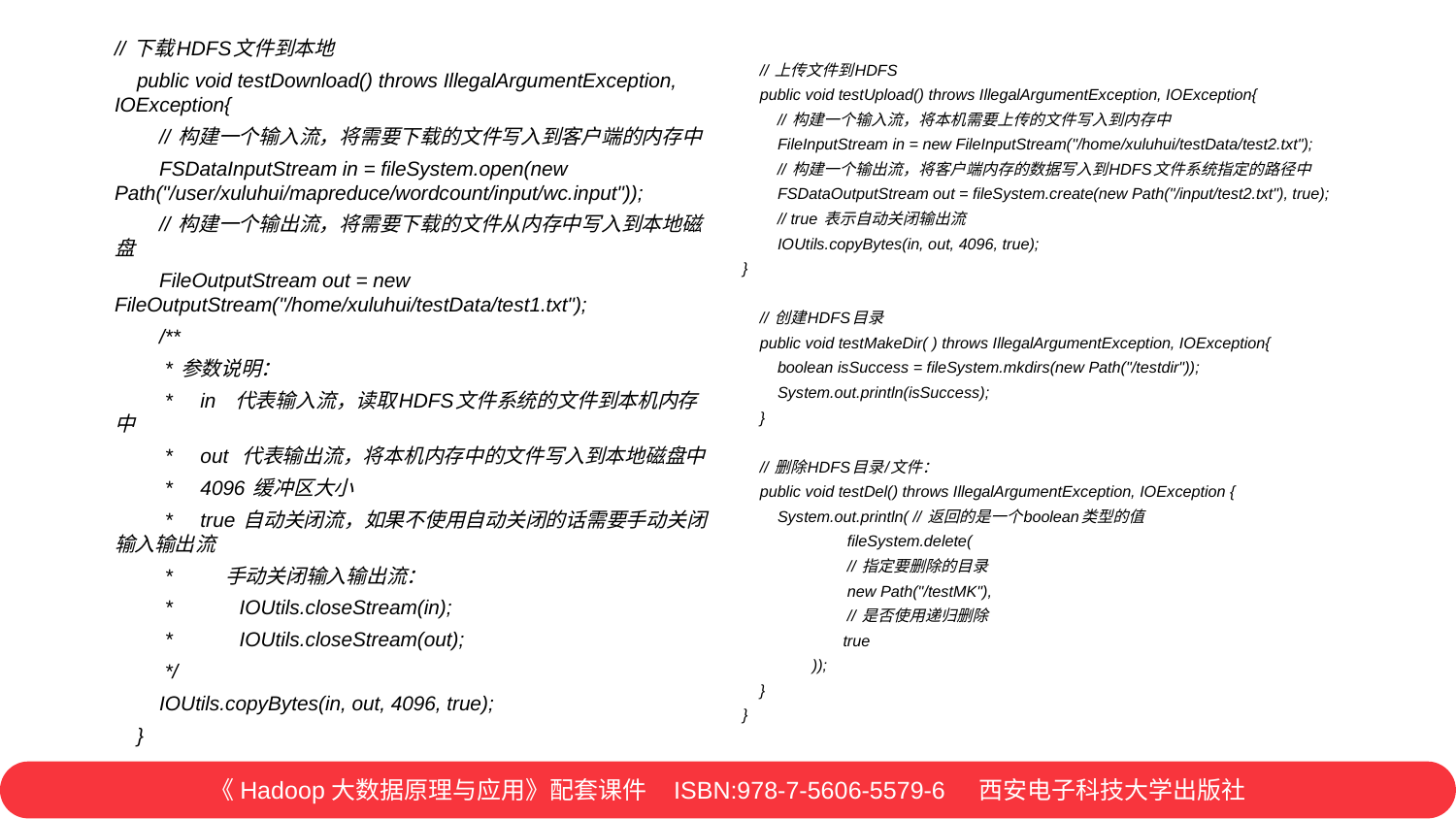

// 上传文件到HDFS
    public void testUpload() throws IllegalArgumentException, IOException{
        // 构建一个输入流，将本机需要上传的文件写入到内存中
        FileInputStream in = new FileInputStream("/home/xuluhui/testData/test2.txt");
        // 构建一个输出流，将客户端内存的数据写入到HDFS文件系统指定的路径中
        FSDataOutputStream out = fileSystem.create(new Path("/input/test2.txt"), true);
        // true 表示自动关闭输出流
        IOUtils.copyBytes(in, out, 4096, true);
}

    // 创建HDFS目录
    public void testMakeDir( ) throws IllegalArgumentException, IOException{
        boolean isSuccess = fileSystem.mkdirs(new Path("/testdir"));
        System.out.println(isSuccess);
    }

    // 删除HDFS目录/文件：
    public void testDel() throws IllegalArgumentException, IOException {
        System.out.println( // 返回的是一个boolean类型的值
                        fileSystem.delete(
                        // 指定要删除的目录
                        new Path("/testMK"),
                        // 是否使用递归删除
                       true
                ));
    }
}

// 下载HDFS文件到本地
    public void testDownload() throws IllegalArgumentException, IOException{
        // 构建一个输入流，将需要下载的文件写入到客户端的内存中
        FSDataInputStream in = fileSystem.open(new Path("/user/xuluhui/mapreduce/wordcount/input/wc.input"));
        // 构建一个输出流，将需要下载的文件从内存中写入到本地磁盘
        FileOutputStream out = new FileOutputStream("/home/xuluhui/testData/test1.txt");
        /**
         * 参数说明：
         *     in   代表输入流，读取HDFS文件系统的文件到本机内存中
         *     out  代表输出流，将本机内存中的文件写入到本地磁盘中
         *     4096 缓冲区大小
         *     true 自动关闭流，如果不使用自动关闭的话需要手动关闭输入输出流
         *         手动关闭输入输出流：
         *            IOUtils.closeStream(in);
         *            IOUtils.closeStream(out);
         */
        IOUtils.copyBytes(in, out, 4096, true);
    }